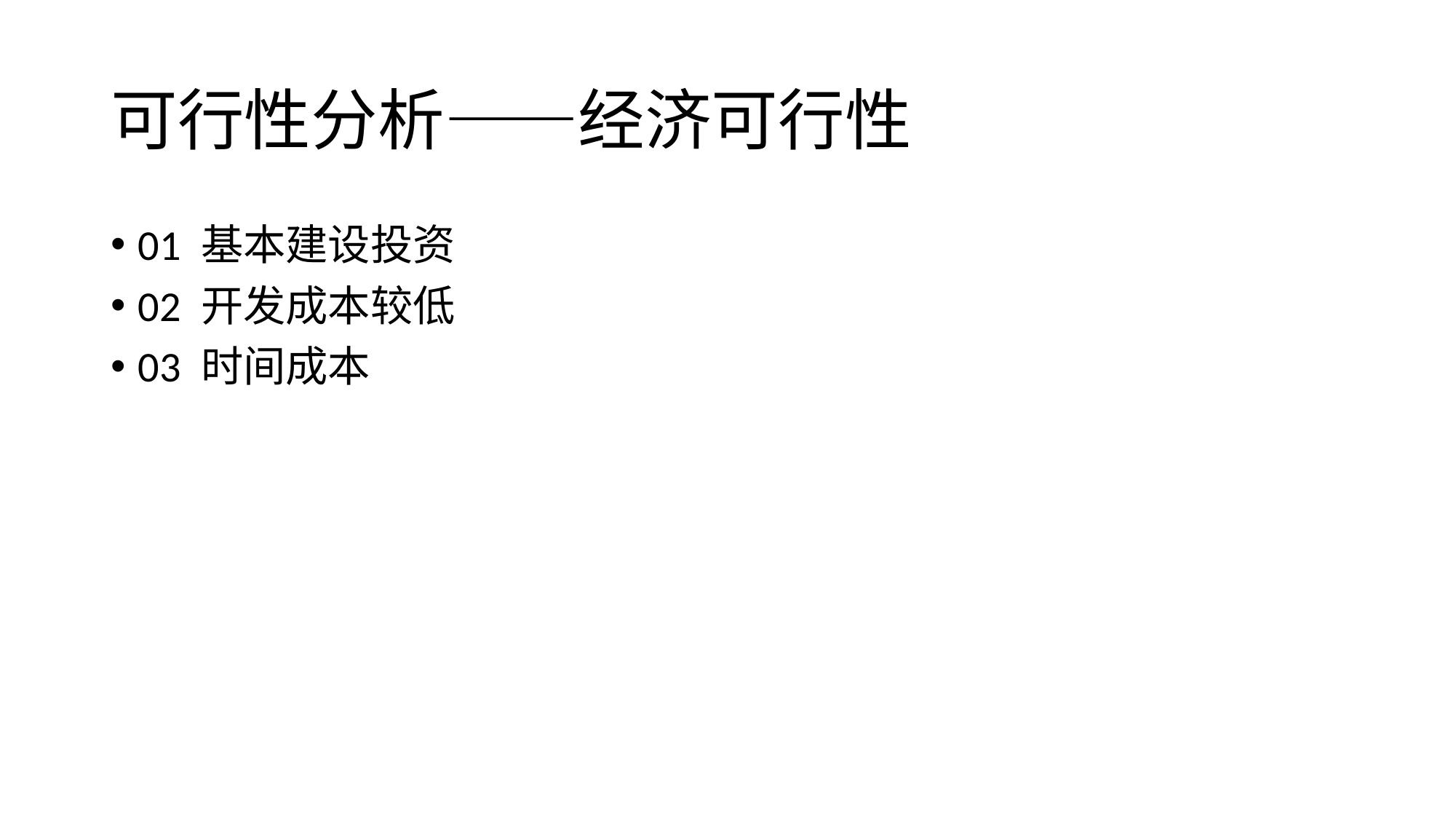

# 可行性分析——经济可行性
01 基本建设投资
02 开发成本较低
03 时间成本